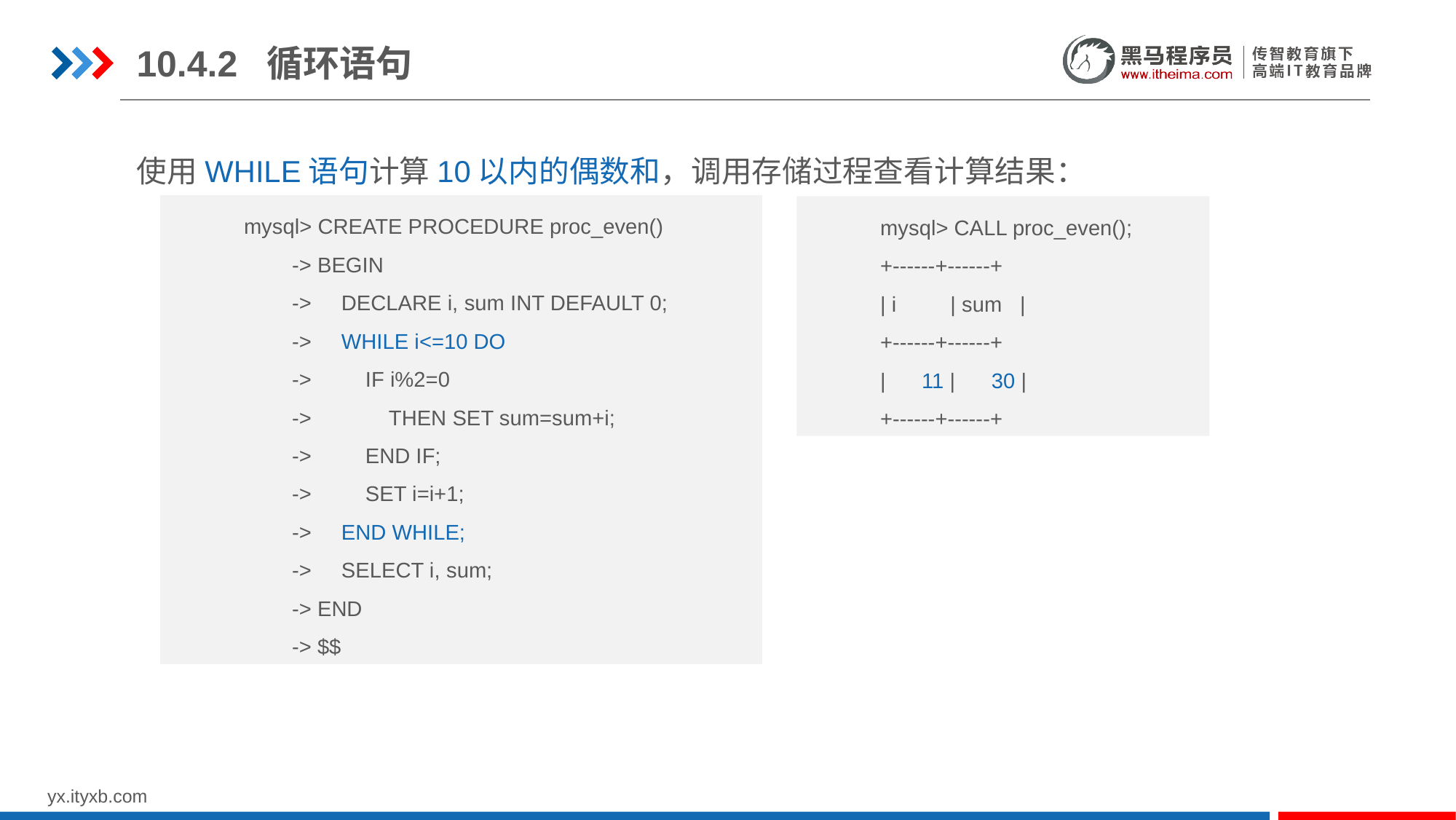

10.4.2  循环语句
使用WHILE语句计算10以内的偶数和，调用存储过程查看计算结果：
mysql> CREATE PROCEDURE proc_even()
        -> BEGIN
        ->     DECLARE i, sum INT DEFAULT 0;
        ->     WHILE i<=10 DO
        ->         IF i%2=0
        ->             THEN SET sum=sum+i;
        ->         END IF;
        ->         SET i=i+1;
        ->     END WHILE;
        ->     SELECT i, sum;
        -> END
        -> $$
mysql> CALL proc_even();
+------+------+
| i         | sum   |
+------+------+
|      11 |      30 |
+------+------+